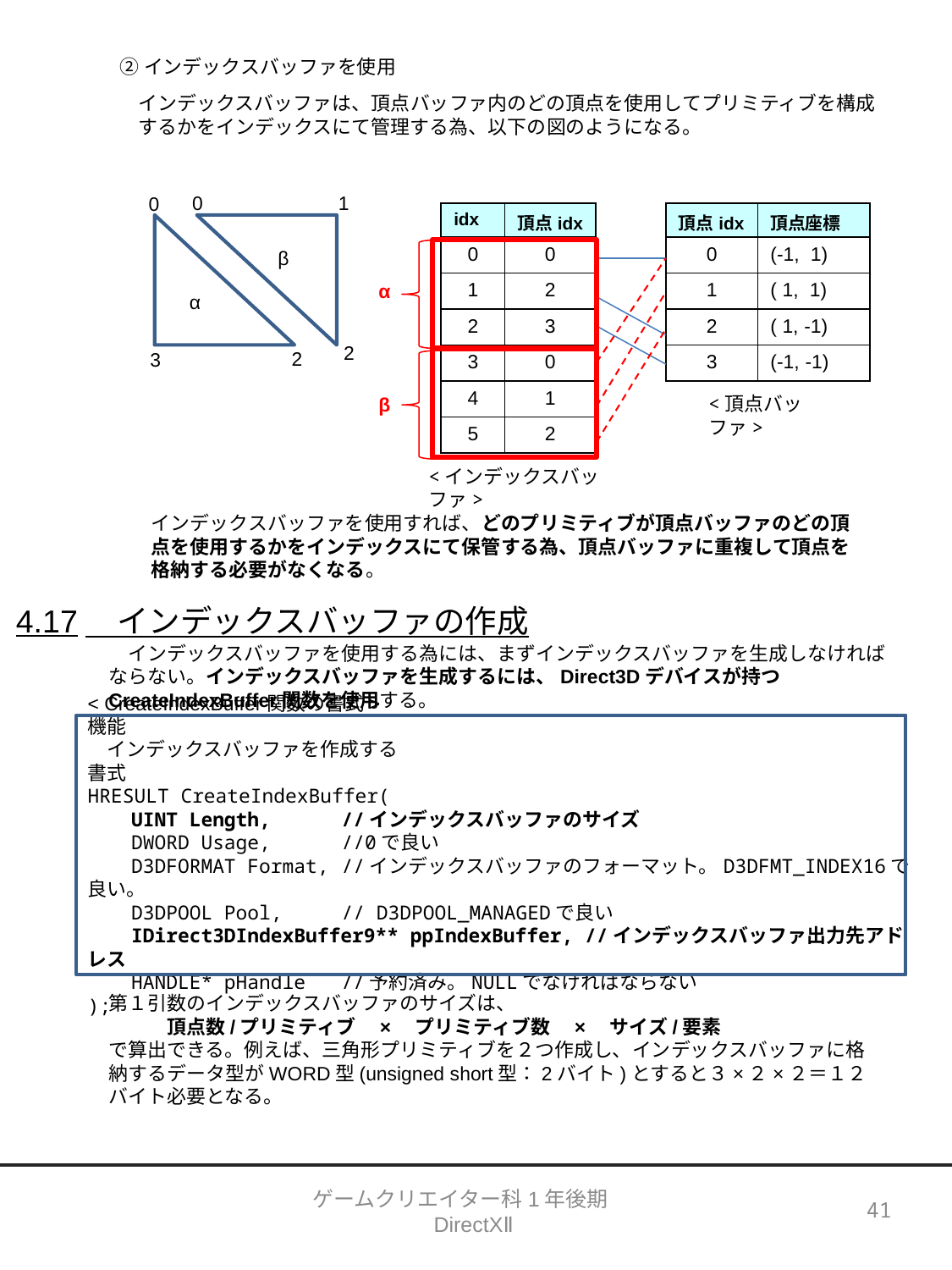

②インデックスバッファを使用
インデックスバッファは、頂点バッファ内のどの頂点を使用してプリミティブを構成するかをインデックスにて管理する為、以下の図のようになる。
0
1
0
| idx | 頂点idx |
| --- | --- |
| 0 | 0 |
| 1 | 2 |
| 2 | 3 |
| 3 | 0 |
| 4 | 1 |
| 5 | 2 |
| 頂点idx | 頂点座標 |
| --- | --- |
| 0 | (-1, 1) |
| 1 | ( 1, 1) |
| 2 | ( 1, -1) |
| 3 | (-1, -1) |

α

β

α
2
2
3

<頂点バッファ>
β
<インデックスバッファ>
インデックスバッファを使用すれば、どのプリミティブが頂点バッファのどの頂点を使用するかをインデックスにて保管する為、頂点バッファに重複して頂点を格納する必要がなくなる。
4.17　インデックスバッファの作成
　インデックスバッファを使用する為には、まずインデックスバッファを生成しなければならない。インデックスバッファを生成するには、Direct3Dデバイスが持つCreateIndexBuffer関数を使用する。
< CreateIndexBuffer関数の書式>
機能
　インデックスバッファを作成する
書式
HRESULT CreateIndexBuffer(
　　UINT Length, 　　	//インデックスバッファのサイズ
　　DWORD Usage, 　　	//0で良い
　　D3DFORMAT Format, 	//インデックスバッファのフォーマット。D3DFMT_INDEX16で良い。
　　D3DPOOL Pool,  	// D3DPOOL_MANAGEDで良い
　　IDirect3DIndexBuffer9** ppIndexBuffer, //インデックスバッファ出力先アドレス
　　HANDLE* pHandle	//予約済み。NULLでなければならない
);

第１引数のインデックスバッファのサイズは、
　　　頂点数/プリミティブ　×　プリミティブ数　×　サイズ/要素
で算出できる。例えば、三角形プリミティブを２つ作成し、インデックスバッファに格納するデータ型がWORD型(unsigned short型：2バイト)とすると３×２×２＝１２バイト必要となる。
ゲームクリエイター科1年後期　DirectXⅡ
41